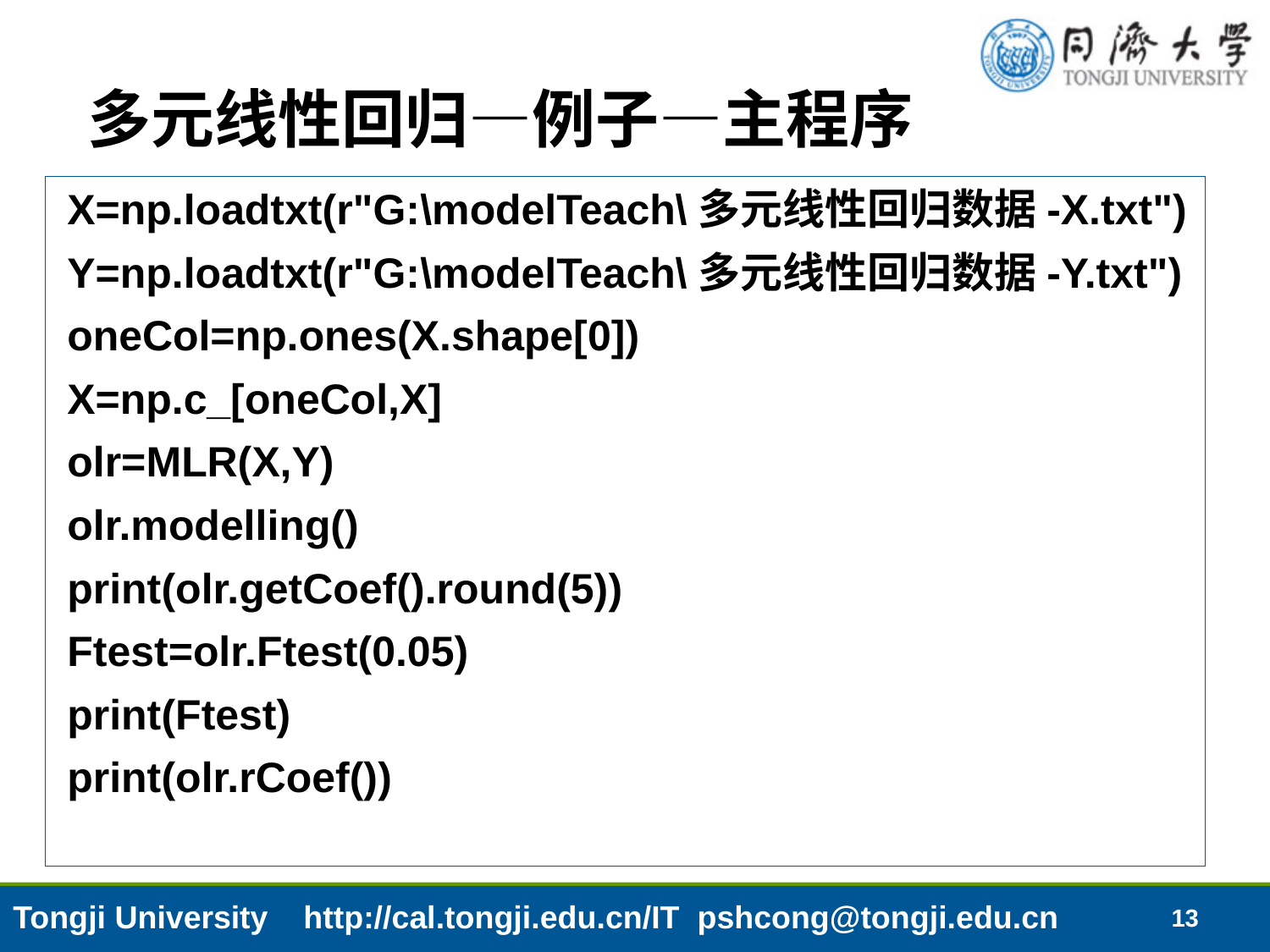

# 多元线性回归—例子—主程序
X=np.loadtxt(r"G:\modelTeach\多元线性回归数据-X.txt")
Y=np.loadtxt(r"G:\modelTeach\多元线性回归数据-Y.txt")
oneCol=np.ones(X.shape[0])
X=np.c_[oneCol,X]
olr=MLR(X,Y)
olr.modelling()
print(olr.getCoef().round(5))
Ftest=olr.Ftest(0.05)
print(Ftest)
print(olr.rCoef())